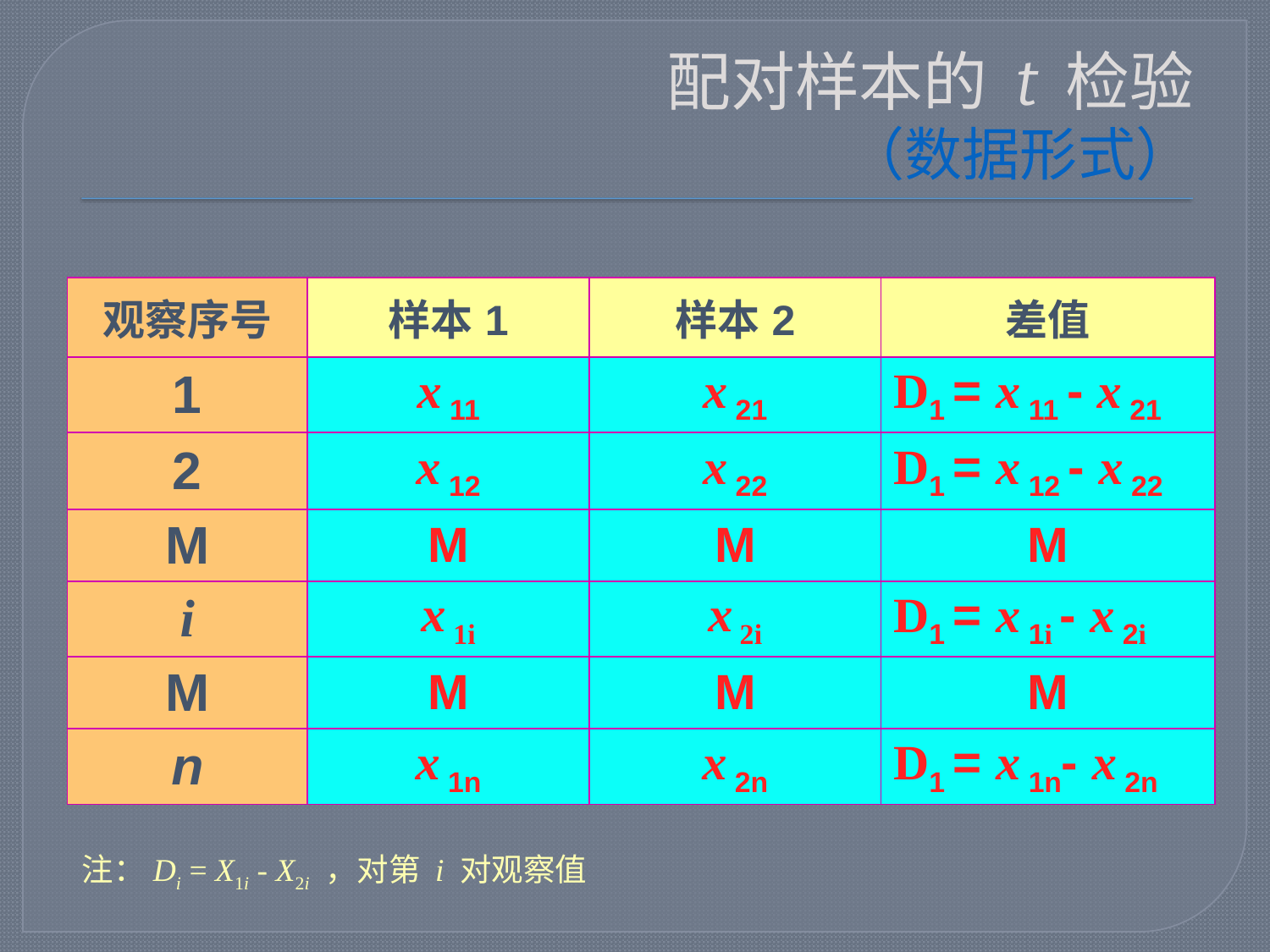

# 配对样本的 t 检验 （数据形式）
| 观察序号 | 样本1 | 样本2 | 差值 |
| --- | --- | --- | --- |
| 1 | x 11 | x 21 | D1 = x 11 - x 21 |
| 2 | x 12 | x 22 | D1 = x 12 - x 22 |
| M | M | M | M |
| i | x 1i | x 2i | D1 = x 1i - x 2i |
| M | M | M | M |
| n | x 1n | x 2n | D1 = x 1n- x 2n |
注：Di = X1i - X2i ，对第 i 对观察值